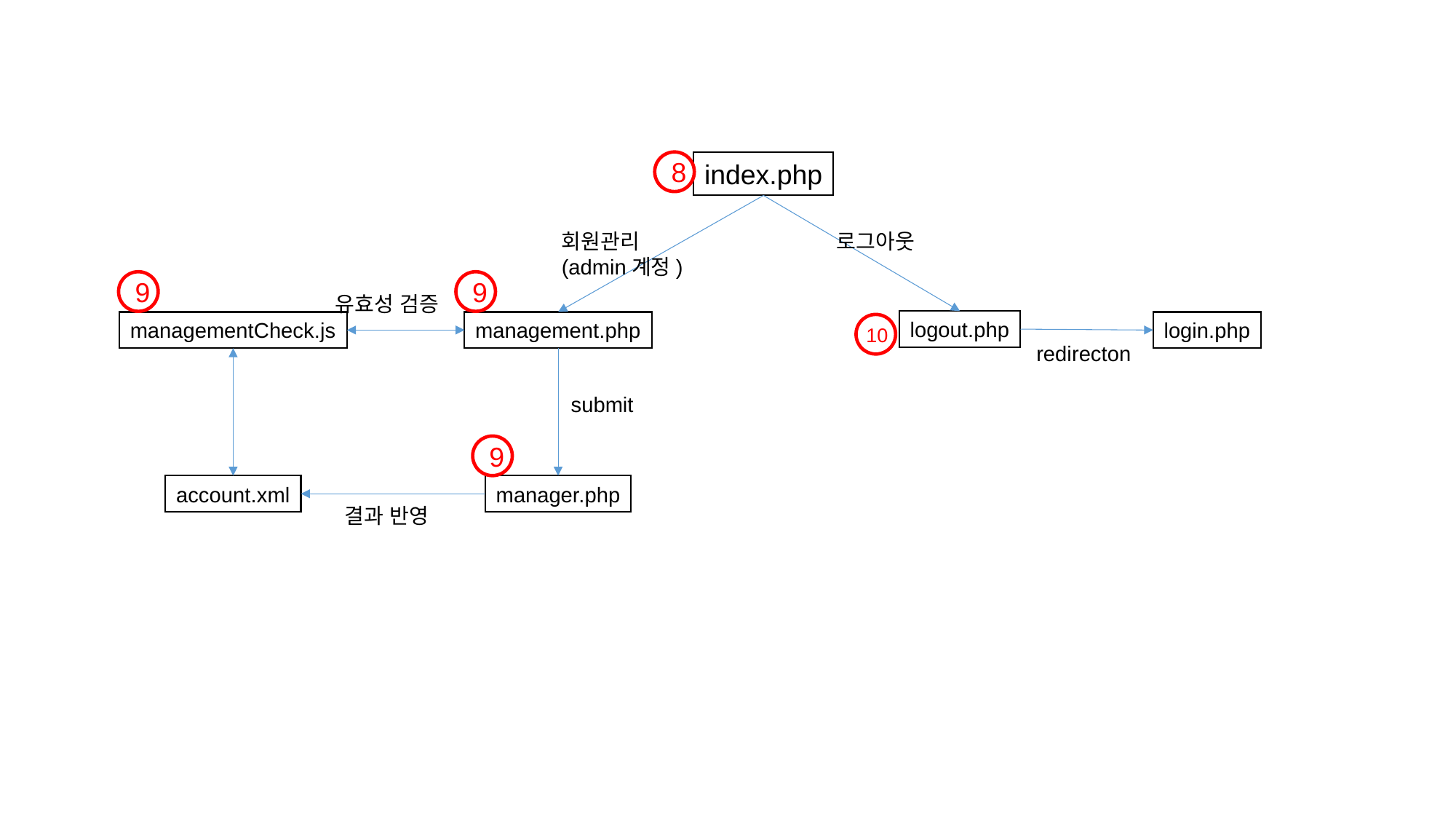

8
index.php
회원관리
(admin계정)
로그아웃
9
9
유효성 검증
logout.php
managementCheck.js
management.php
login.php

10
redirecton
submit
9
account.xml
manager.php
결과 반영